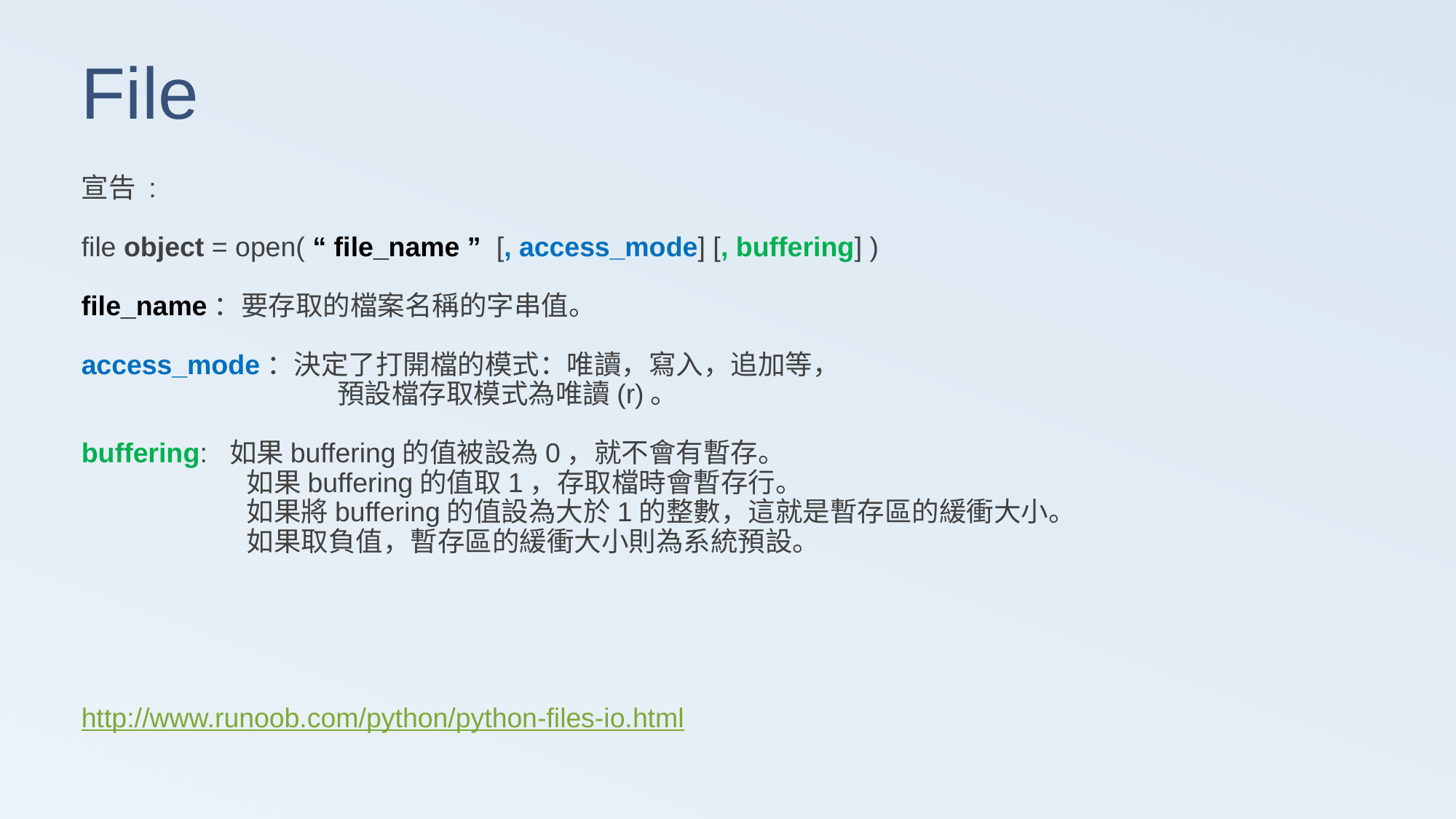

# File
宣告 :

file object = open( “ file_name ”  [, access_mode] [, buffering] )

file_name：要存取的檔案名稱的字串值。

access_mode：決定了打開檔的模式：唯讀，寫入，追加等，
		     預設檔存取模式為唯讀(r)。

buffering:  如果buffering的值被設為0，就不會有暫存。
	        如果buffering的值取1，存取檔時會暫存行。
	        如果將buffering的值設為大於1的整數，這就是暫存區的緩衝大小。
	        如果取負值，暫存區的緩衝大小則為系統預設。

http://www.runoob.com/python/python-files-io.html